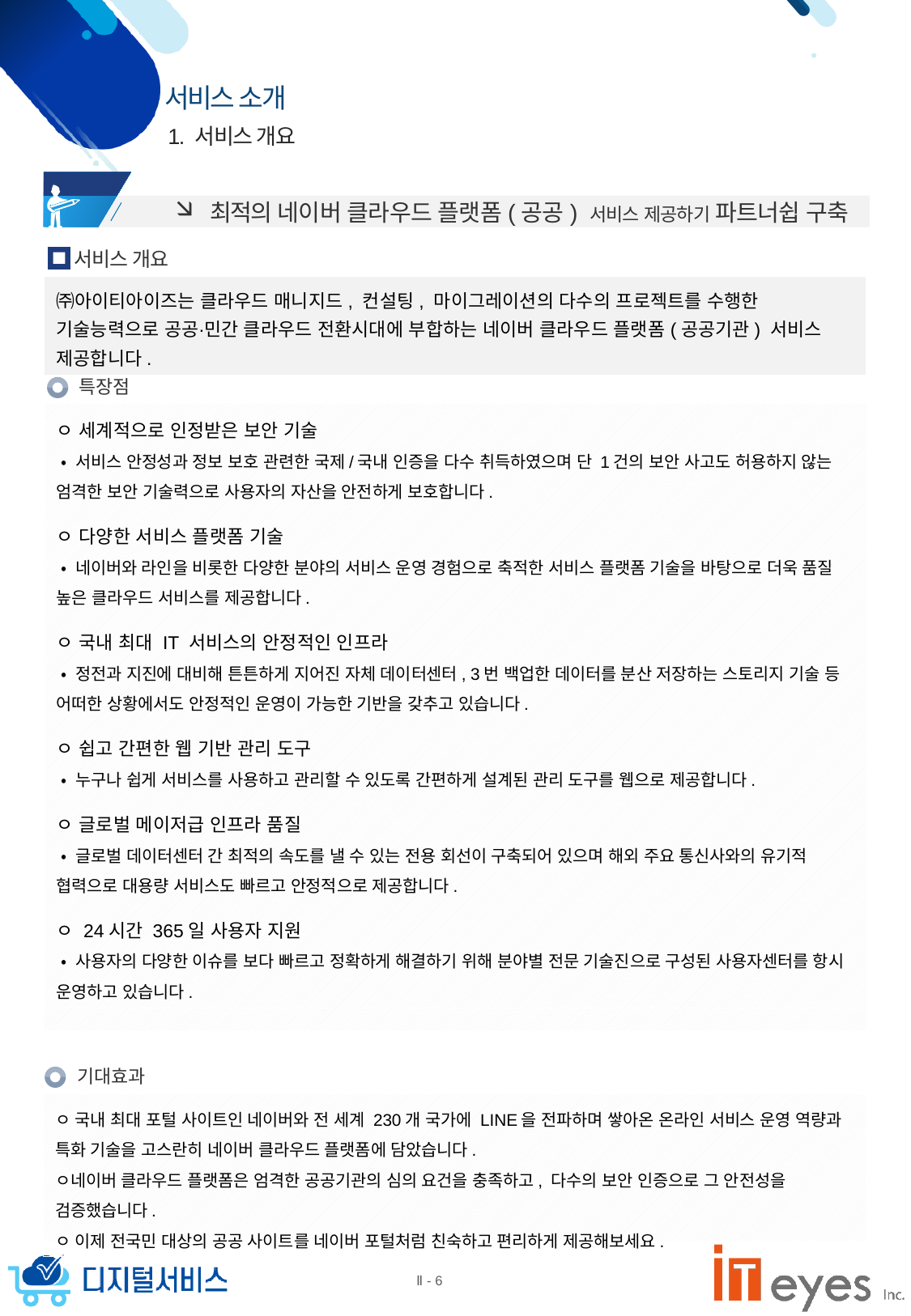

1. 서비스 개요
 최적의 네이버 클라우드 플랫폼(공공) 서비스 제공하기 파트너쉽 구축
서비스 개요

㈜아이티아이즈는 클라우드 매니지드, 컨설팅, 마이그레이션의 다수의 프로젝트를 수행한 기술능력으로 공공∙민간 클라우드 전환시대에 부합하는 네이버 클라우드 플랫폼(공공기관) 서비스 제공합니다.

특장점

ㅇ 세계적으로 인정받은 보안 기술
 • 서비스 안정성과 정보 보호 관련한 국제/국내 인증을 다수 취득하였으며 단 1건의 보안 사고도 허용하지 않는 엄격한 보안 기술력으로 사용자의 자산을 안전하게 보호합니다.

ㅇ 다양한 서비스 플랫폼 기술
 • 네이버와 라인을 비롯한 다양한 분야의 서비스 운영 경험으로 축적한 서비스 플랫폼 기술을 바탕으로 더욱 품질 높은 클라우드 서비스를 제공합니다.

ㅇ 국내 최대 IT 서비스의 안정적인 인프라
 • 정전과 지진에 대비해 튼튼하게 지어진 자체 데이터센터, 3번 백업한 데이터를 분산 저장하는 스토리지 기술 등 어떠한 상황에서도 안정적인 운영이 가능한 기반을 갖추고 있습니다.

ㅇ 쉽고 간편한 웹 기반 관리 도구
 • 누구나 쉽게 서비스를 사용하고 관리할 수 있도록 간편하게 설계된 관리 도구를 웹으로 제공합니다.

ㅇ 글로벌 메이저급 인프라 품질
 • 글로벌 데이터센터 간 최적의 속도를 낼 수 있는 전용 회선이 구축되어 있으며 해외 주요 통신사와의 유기적 협력으로 대용량 서비스도 빠르고 안정적으로 제공합니다.

ㅇ 24시간 365일 사용자 지원
 • 사용자의 다양한 이슈를 보다 빠르고 정확하게 해결하기 위해 분야별 전문 기술진으로 구성된 사용자센터를 항시 운영하고 있습니다.

기대효과

ㅇ 국내 최대 포털 사이트인 네이버와 전 세계 230개 국가에 LINE을 전파하며 쌓아온 온라인 서비스 운영 역량과 특화 기술을 고스란히 네이버 클라우드 플랫폼에 담았습니다.
ㅇ네이버 클라우드 플랫폼은 엄격한 공공기관의 심의 요건을 충족하고, 다수의 보안 인증으로 그 안전성을 검증했습니다.
ㅇ 이제 전국민 대상의 공공 사이트를 네이버 포털처럼 친숙하고 편리하게 제공해보세요.